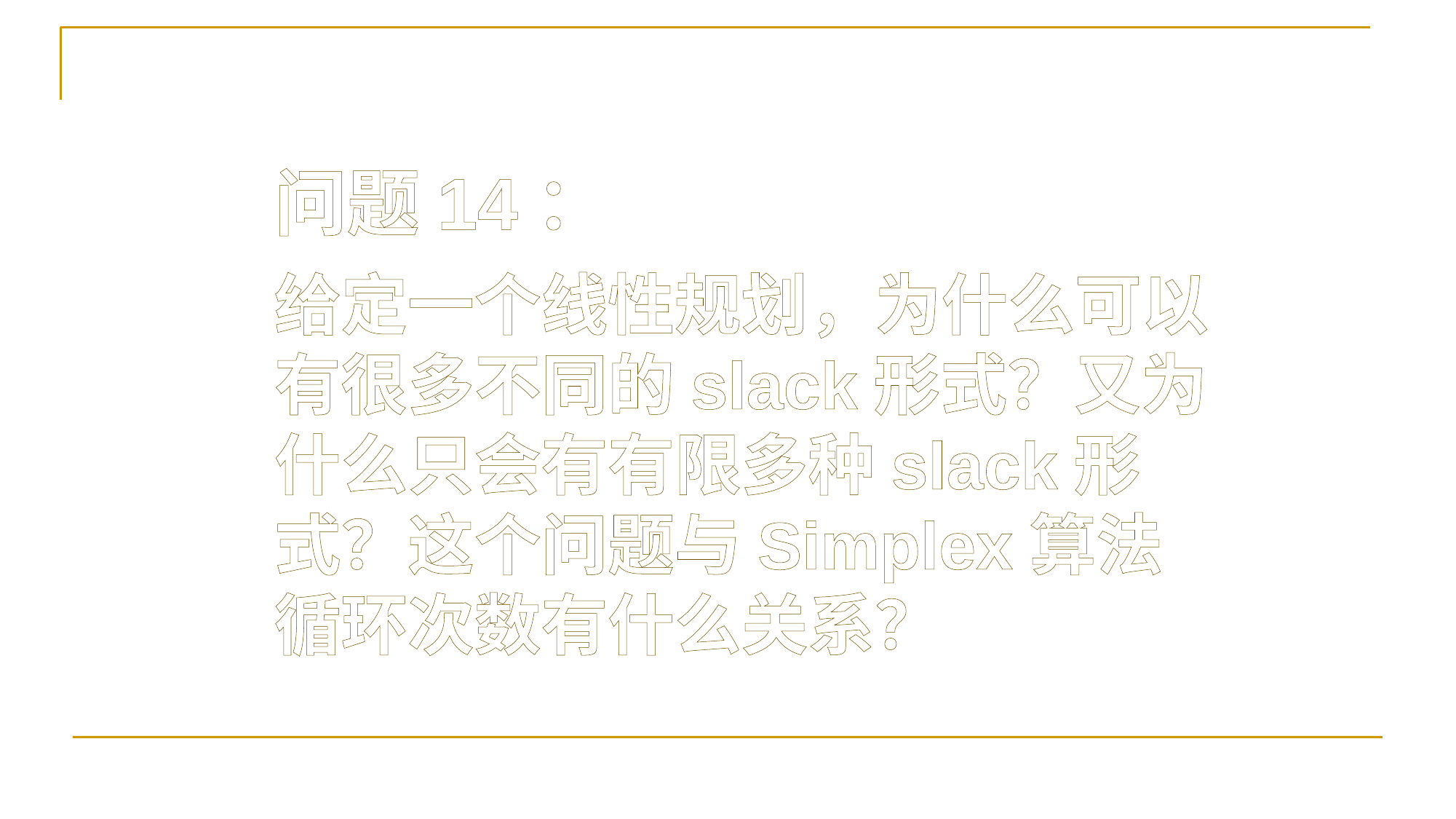

问题14：
给定一个线性规划，为什么可以有很多不同的slack形式？又为什么只会有有限多种slack形式？这个问题与Simplex算法循环次数有什么关系？